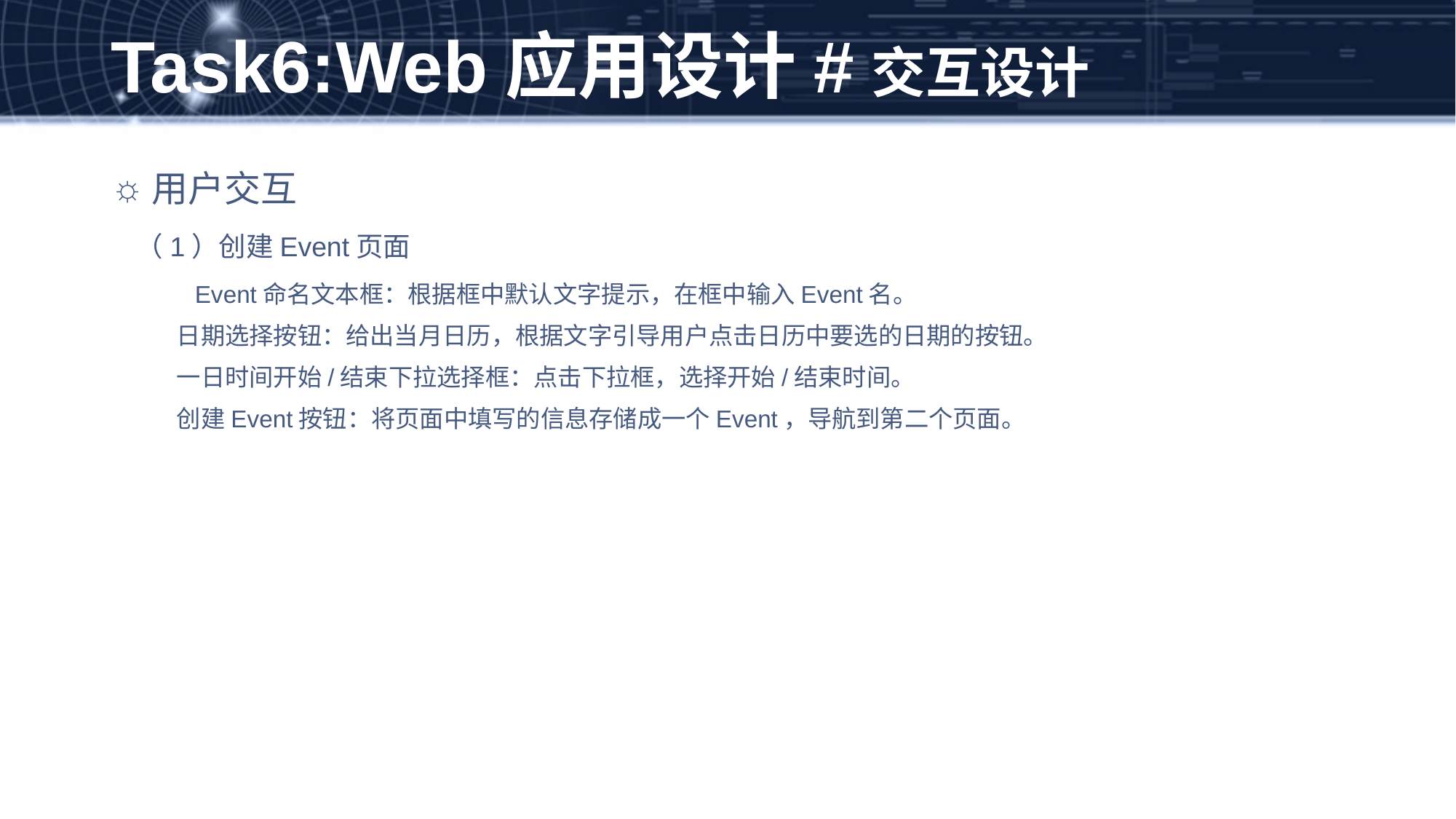

# Task6:Web应用设计#交互设计
用户交互
  （1）创建Event页面
           Event命名文本框：根据框中默认文字提示，在框中输入Event名。
           日期选择按钮：给出当月日历，根据文字引导用户点击日历中要选的日期的按钮。
           一日时间开始/结束下拉选择框：点击下拉框，选择开始/结束时间。
           创建Event按钮：将页面中填写的信息存储成一个Event，导航到第二个页面。